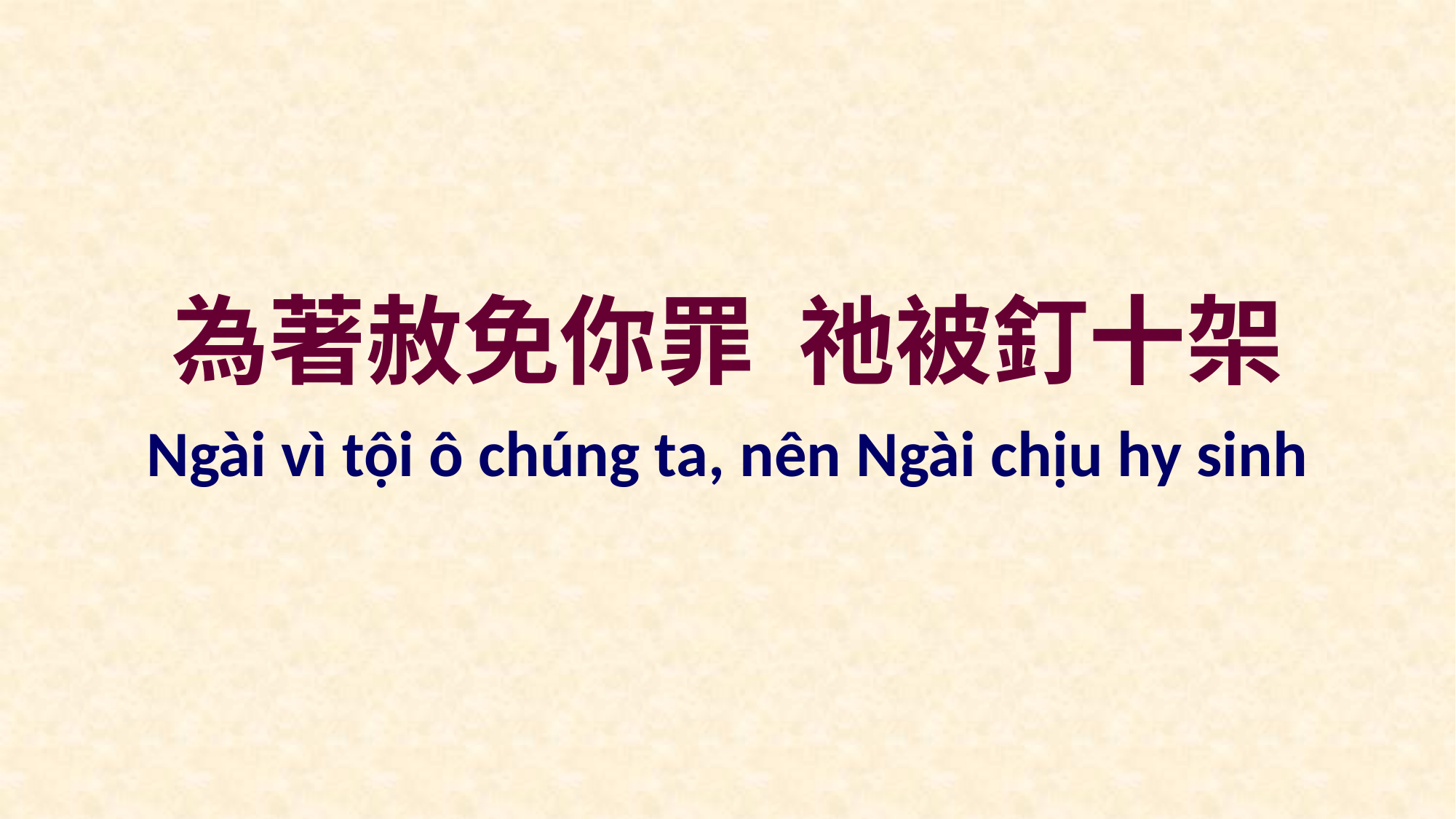

為著赦免你罪  祂被釘十架
Ngài vì tội ô chúng ta, nên Ngài chịu hy sinh